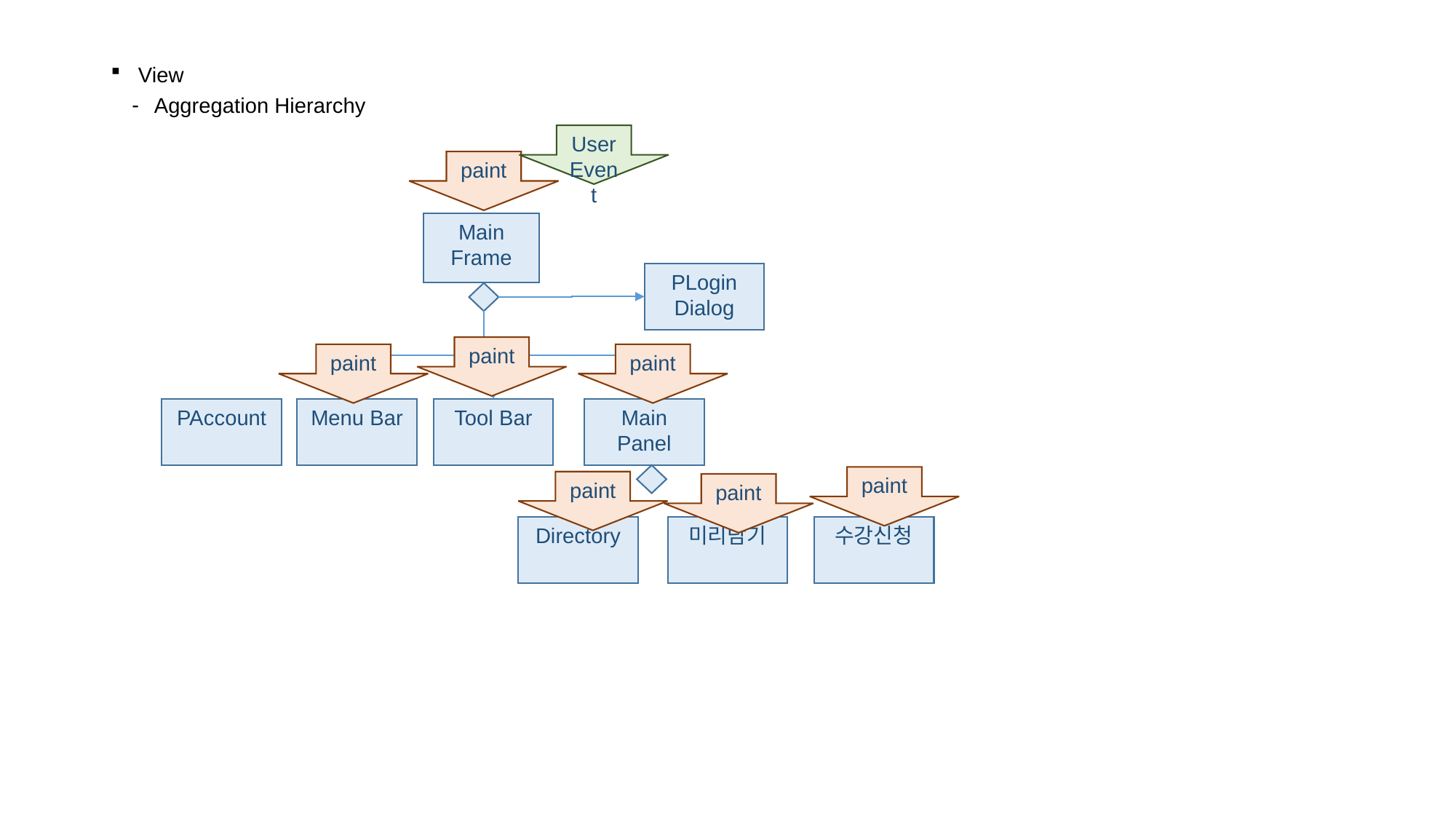

View
Aggregation Hierarchy

User Event
paint
Main Frame
PLogin Dialog

paint
paint
paint
PAccount
Menu Bar
Tool Bar
Main Panel

paint
paint
paint
Directory
미리담기
수강신청